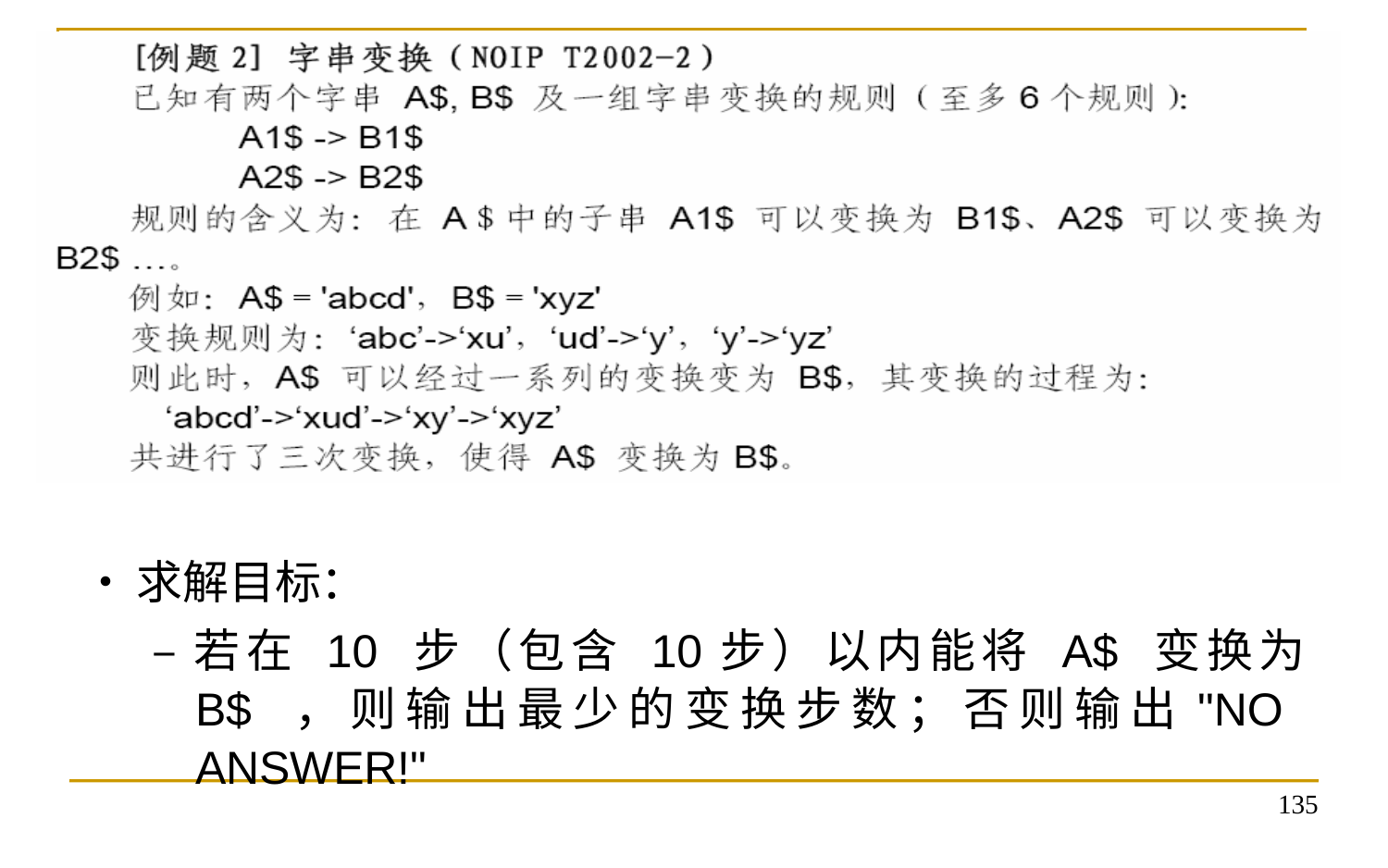

•	求解目标：
–若在 10 步（包含 10步）以内能将 A$ 变换为 B$ ，则输出最少的变换步数；否则输出"NO  ANSWER!"
135